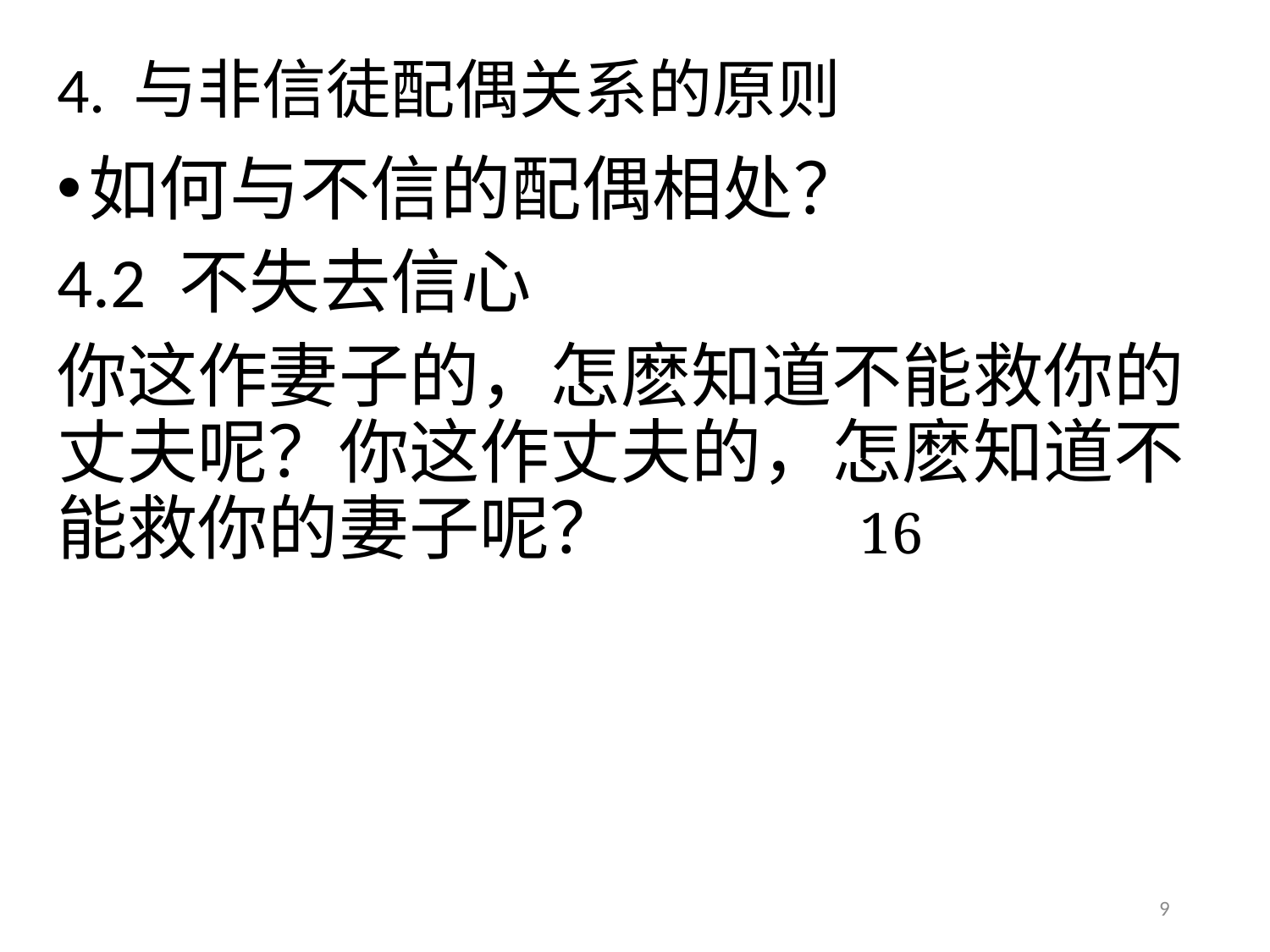

# 4. 与非信徒配偶关系的原则
如何与不信的配偶相处？
4.2 不失去信心
你这作妻子的，怎麽知道不能救你的丈夫呢？你这作丈夫的，怎麽知道不能救你的妻子呢？              16
9